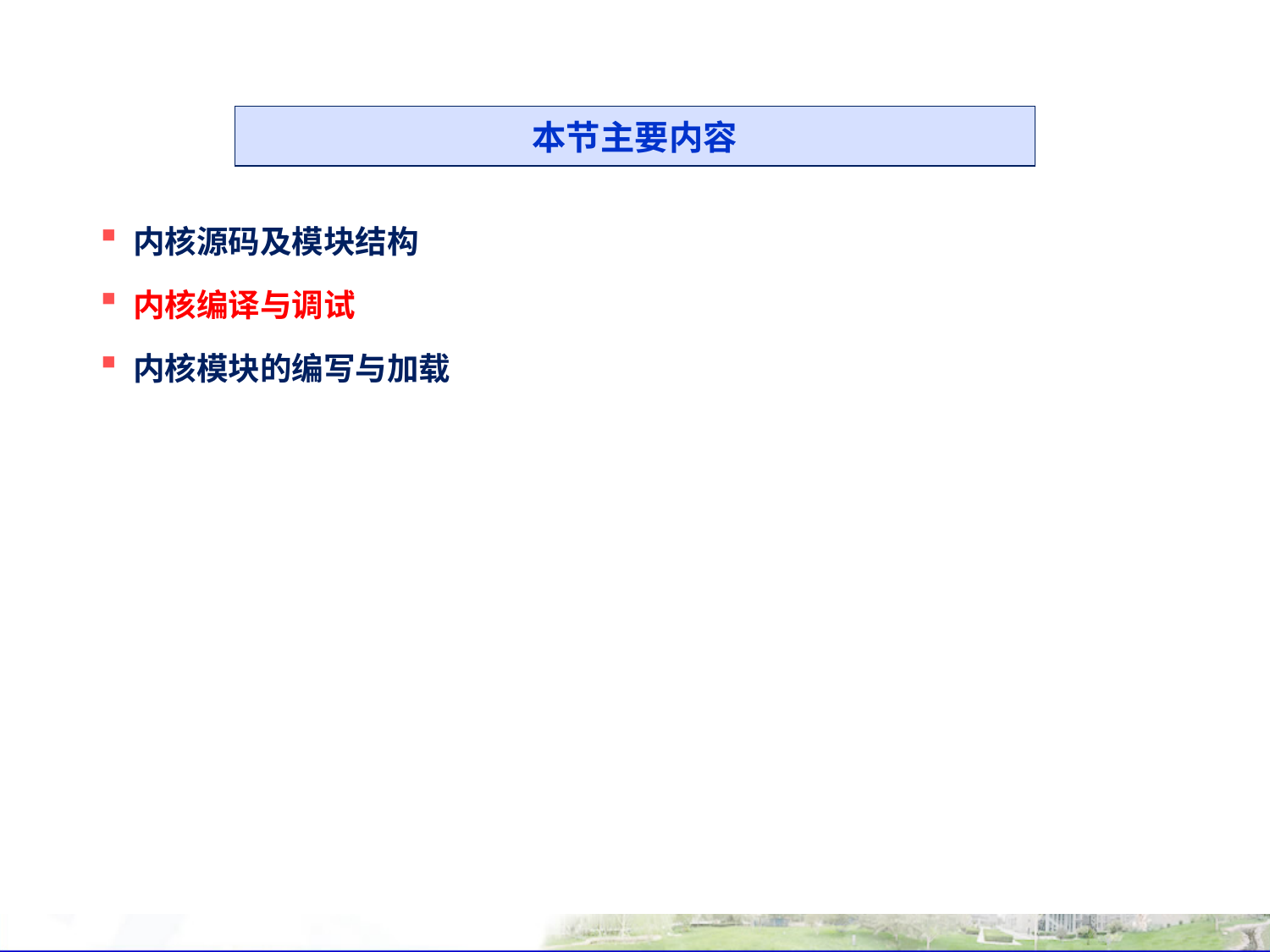

本节主要内容
内核源码及模块结构
内核编译与调试
内核模块的编写与加载